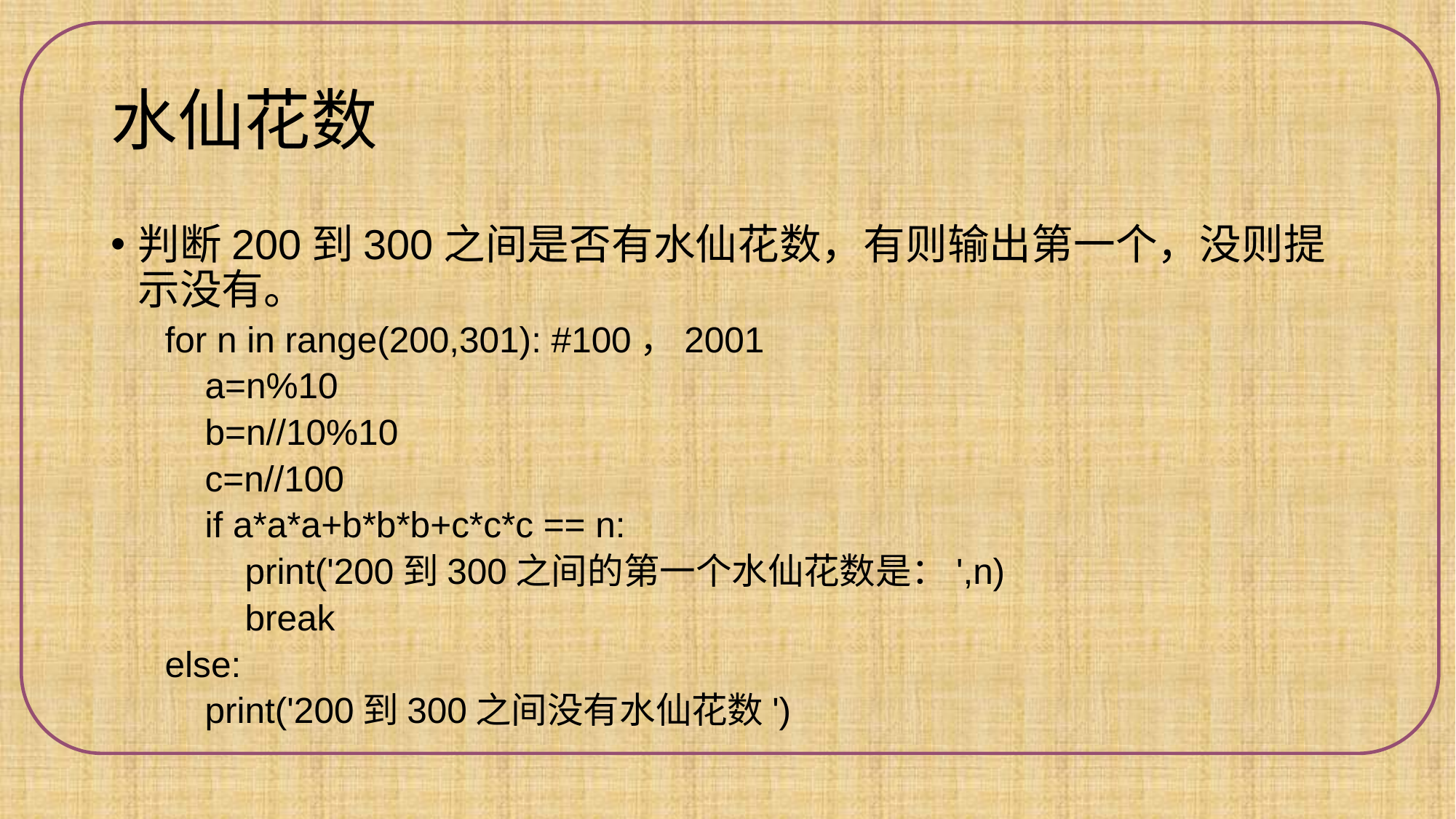

# 水仙花数
判断200到300之间是否有水仙花数，有则输出第一个，没则提示没有。
for n in range(200,301): #100，2001
    a=n%10
    b=n//10%10
    c=n//100
    if a*a*a+b*b*b+c*c*c == n:
        print('200到300之间的第一个水仙花数是：',n)
        break
else:
    print('200到300之间没有水仙花数')